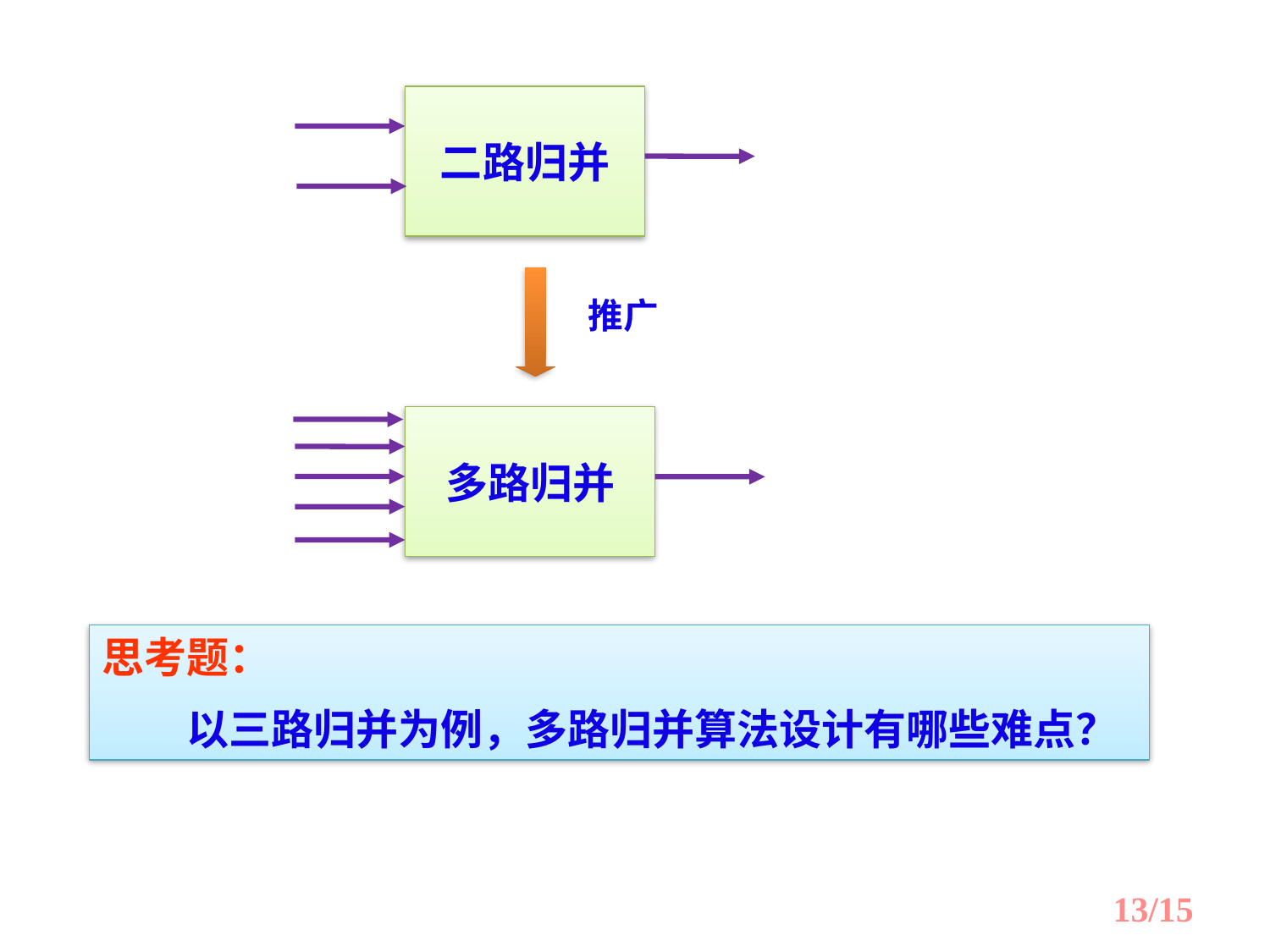

二路归并

推广
多路归并

思考题：
　　以三路归并为例，多路归并算法设计有哪些难点？
13/15